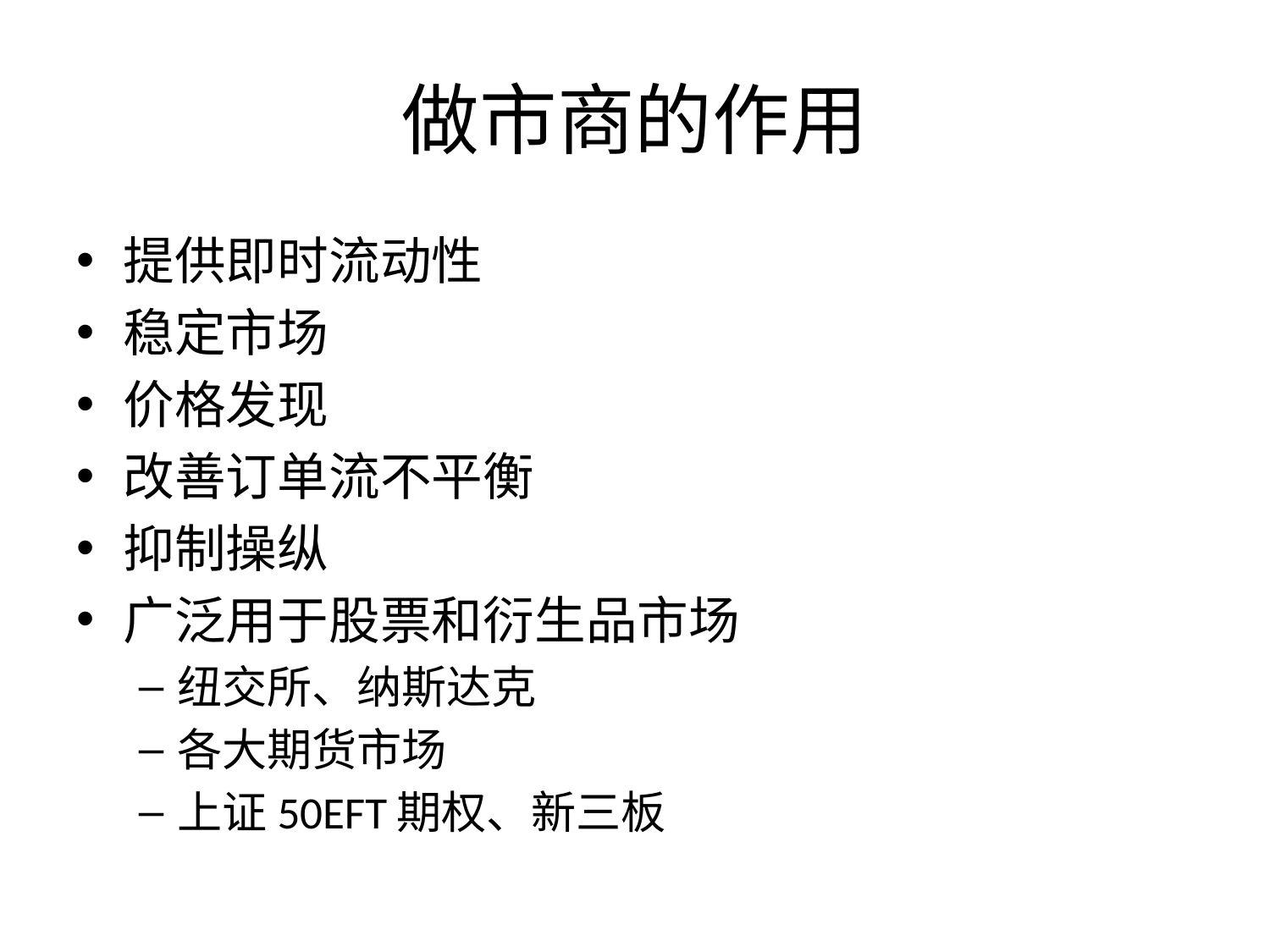

# 做市商的作用
提供即时流动性
稳定市场
价格发现
改善订单流不平衡
抑制操纵
广泛用于股票和衍生品市场
纽交所、纳斯达克
各大期货市场
上证50EFT期权、新三板